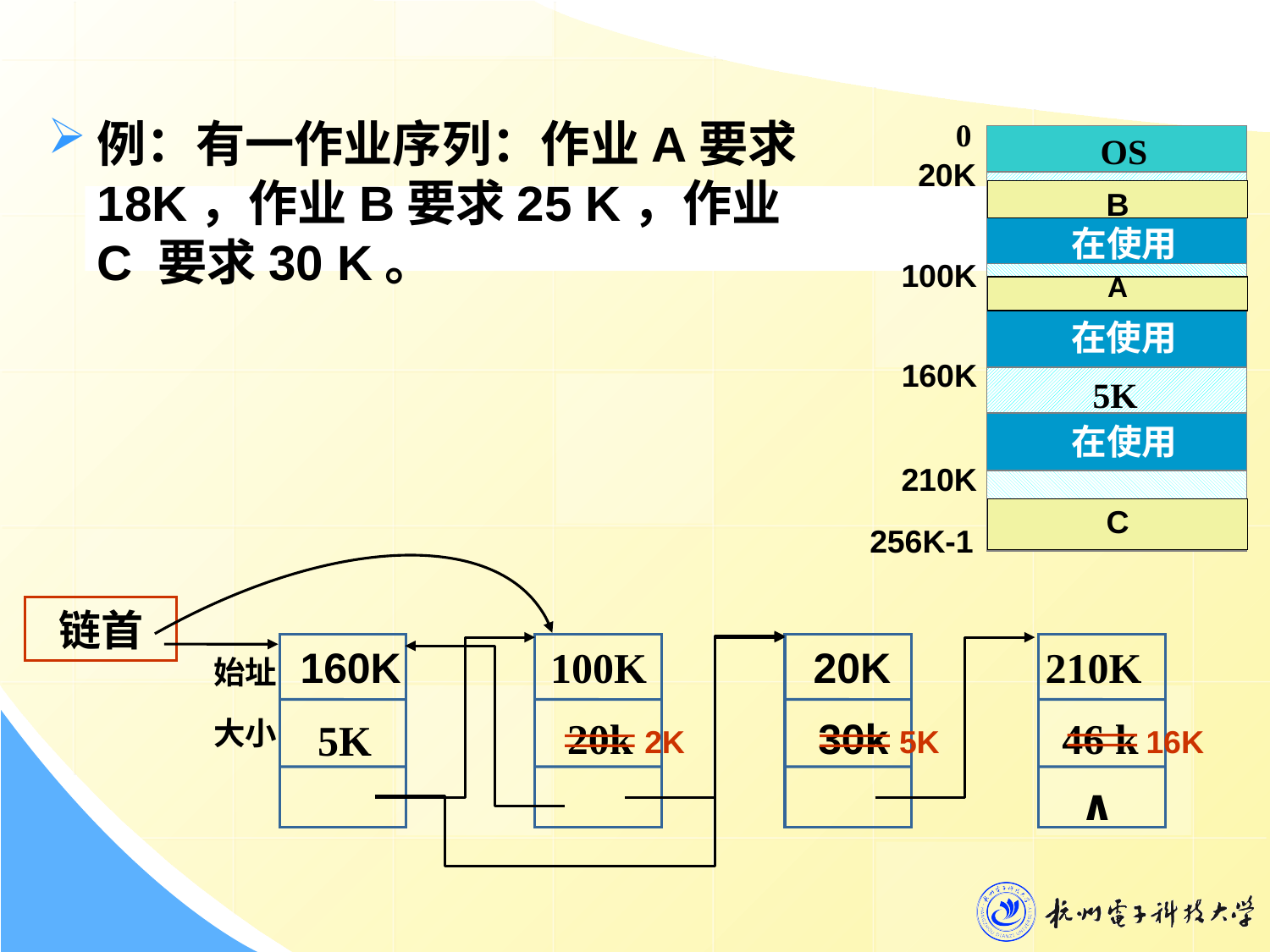

# 例：有一作业序列：作业A要求18K，作业B要求25 K，作业 C 要求30 K。
0

100K

160K

210K

256K-1
20K
OS
30K
B

 在使用
A

20K
 在使用
5K
 在使用

46K
C

链首

 160K
5K

100K
20k

20K
30k

210K
46 k
∧

始址
大小

2K
5K
16K